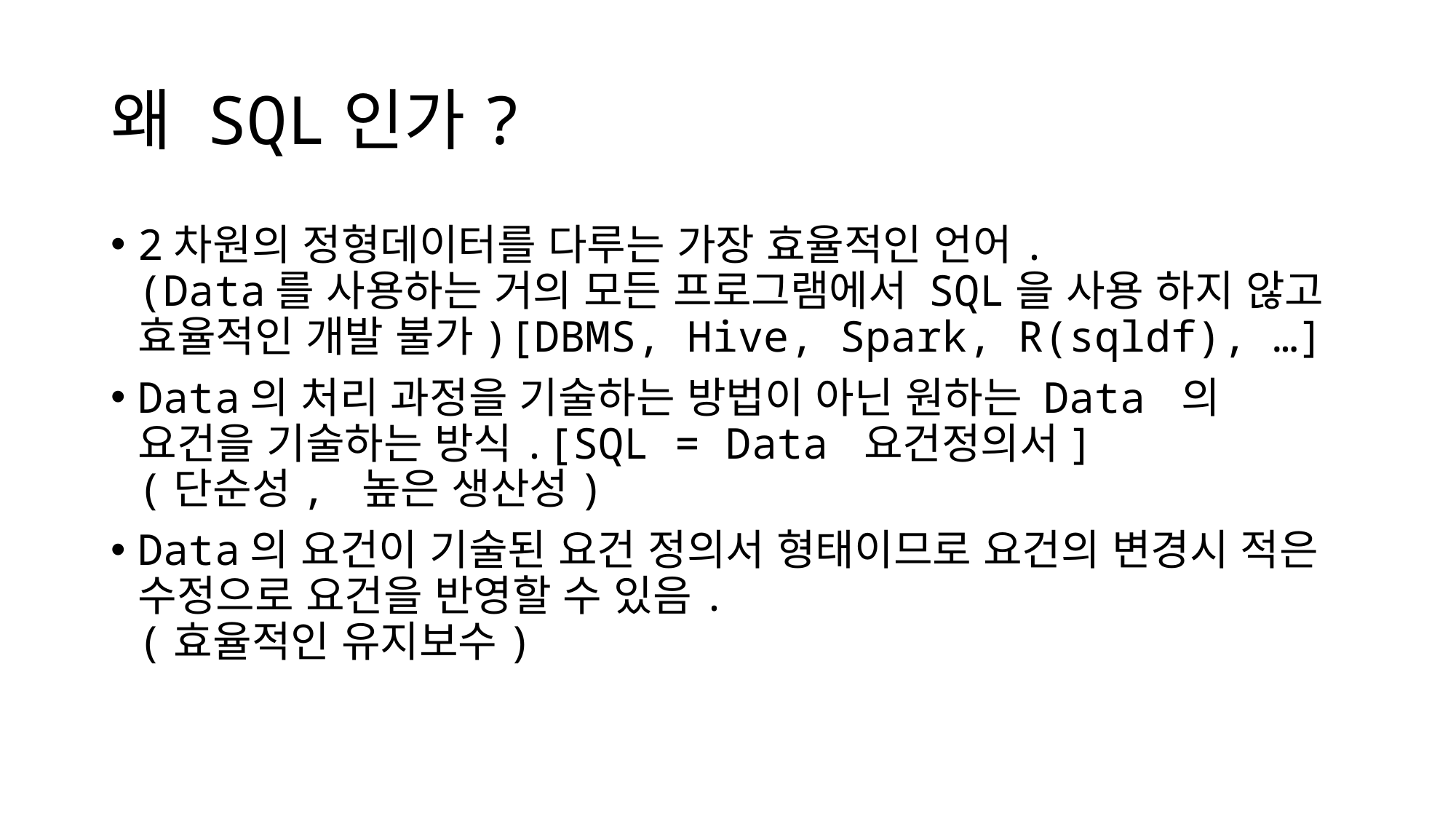

# 왜 SQL인가?
2차원의 정형데이터를 다루는 가장 효율적인 언어.
(Data를 사용하는 거의 모든 프로그램에서 SQL을 사용 하지 않고 효율적인 개발 불가)[DBMS, Hive, Spark, R(sqldf), …]
Data의 처리 과정을 기술하는 방법이 아닌 원하는 Data 의 요건을 기술하는 방식.[SQL = Data 요건정의서]
(단순성, 높은 생산성)
Data의 요건이 기술된 요건 정의서 형태이므로 요건의 변경시 적은 수정으로 요건을 반영할 수 있음.
(효율적인 유지보수)